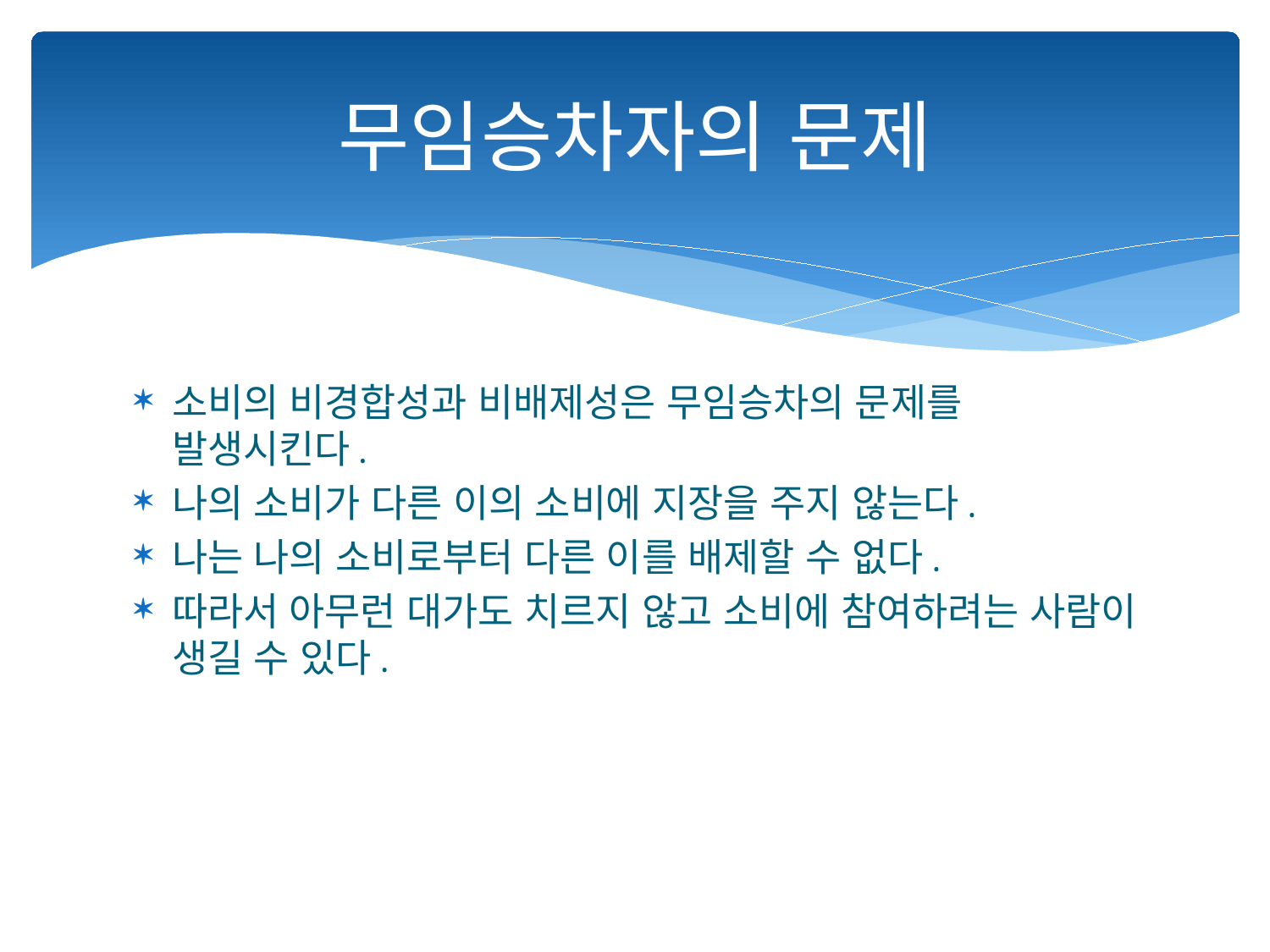

# 무임승차자의 문제
소비의 비경합성과 비배제성은 무임승차의 문제를 발생시킨다.
나의 소비가 다른 이의 소비에 지장을 주지 않는다.
나는 나의 소비로부터 다른 이를 배제할 수 없다.
따라서 아무런 대가도 치르지 않고 소비에 참여하려는 사람이 생길 수 있다.